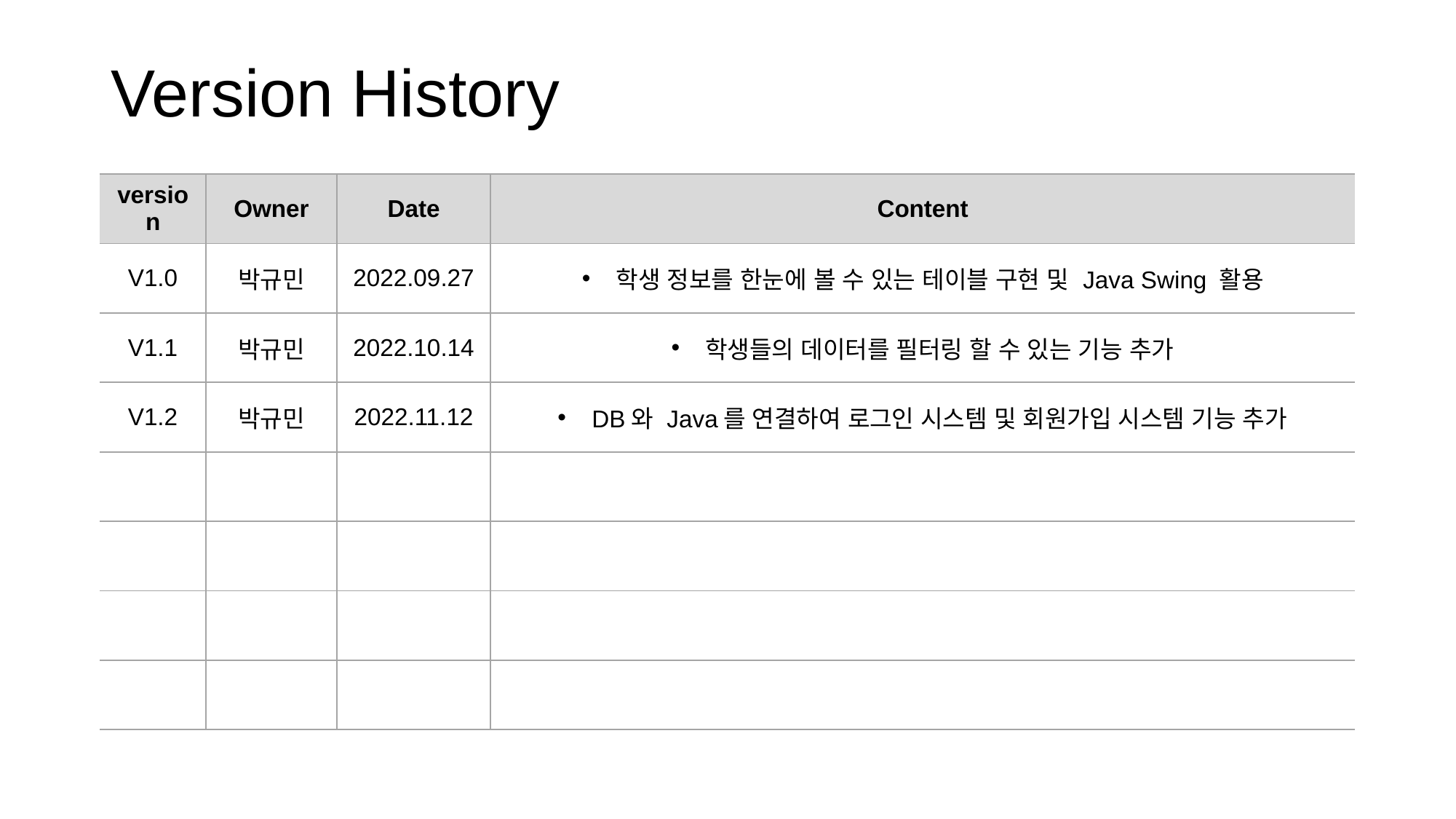

# Version History
| version | Owner | Date | Content |
| --- | --- | --- | --- |
| V1.0 | 박규민 | 2022.09.27 | 학생 정보를 한눈에 볼 수 있는 테이블 구현 및 Java Swing 활용 |
| V1.1 | 박규민 | 2022.10.14 | 학생들의 데이터를 필터링 할 수 있는 기능 추가 |
| V1.2 | 박규민 | 2022.11.12 | DB와 Java를 연결하여 로그인 시스템 및 회원가입 시스템 기능 추가 |
|  |  |  |  |
|  |  |  |  |
|  |  |  |  |
|  |  |  |  |